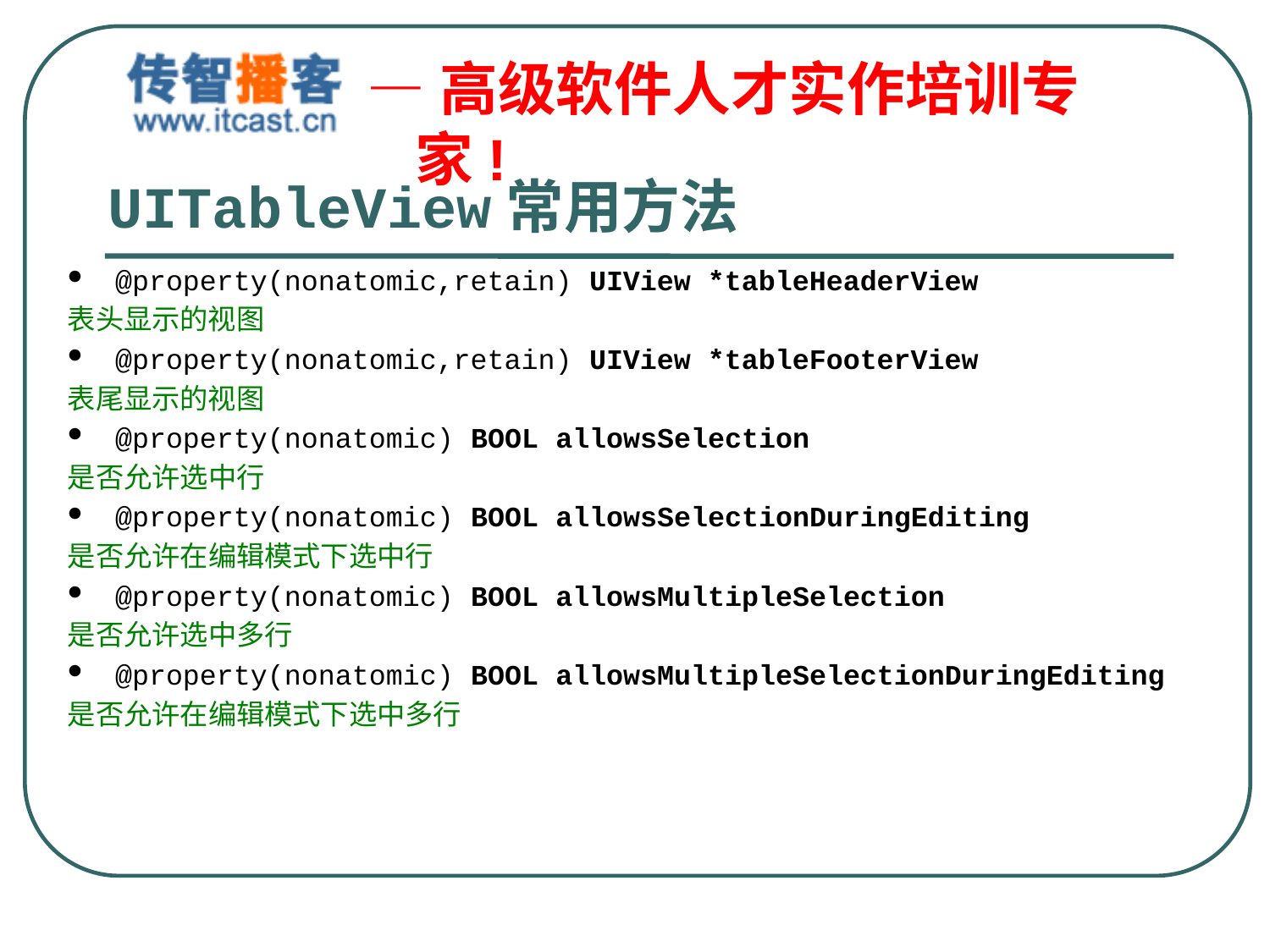

# UITableView常用方法
@property(nonatomic,retain) UIView *tableHeaderView
表头显示的视图
@property(nonatomic,retain) UIView *tableFooterView
表尾显示的视图
@property(nonatomic) BOOL allowsSelection
是否允许选中行
@property(nonatomic) BOOL allowsSelectionDuringEditing
是否允许在编辑模式下选中行
@property(nonatomic) BOOL allowsMultipleSelection
是否允许选中多行
@property(nonatomic) BOOL allowsMultipleSelectionDuringEditing
是否允许在编辑模式下选中多行